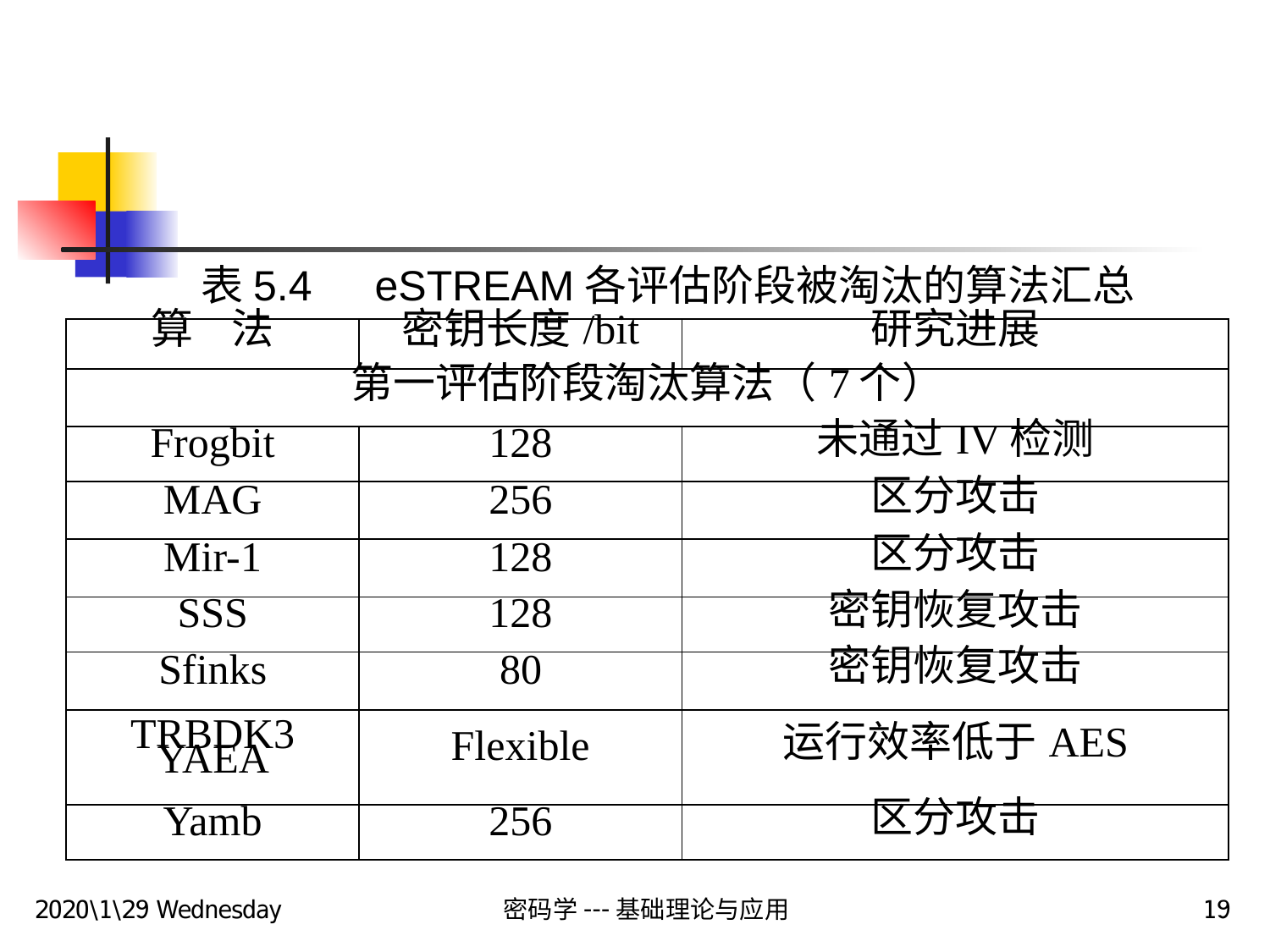

表5.4　eSTREAM各评估阶段被淘汰的算法汇总
| 算 法 | 密钥长度/bit | 研究进展 |
| --- | --- | --- |
| 第一评估阶段淘汰算法（7个） |  |  |
| Frogbit | 128 | 未通过IV检测 |
| MAG | 256 | 区分攻击 |
| Mir-1 | 128 | 区分攻击 |
| SSS | 128 | 密钥恢复攻击 |
| Sfinks | 80 | 密钥恢复攻击 |
| TRBDK3 YAEA | Flexible | 运行效率低于AES |
| Yamb | 256 | 区分攻击 |
2020\1\29 Wednesday
密码学---基础理论与应用
19